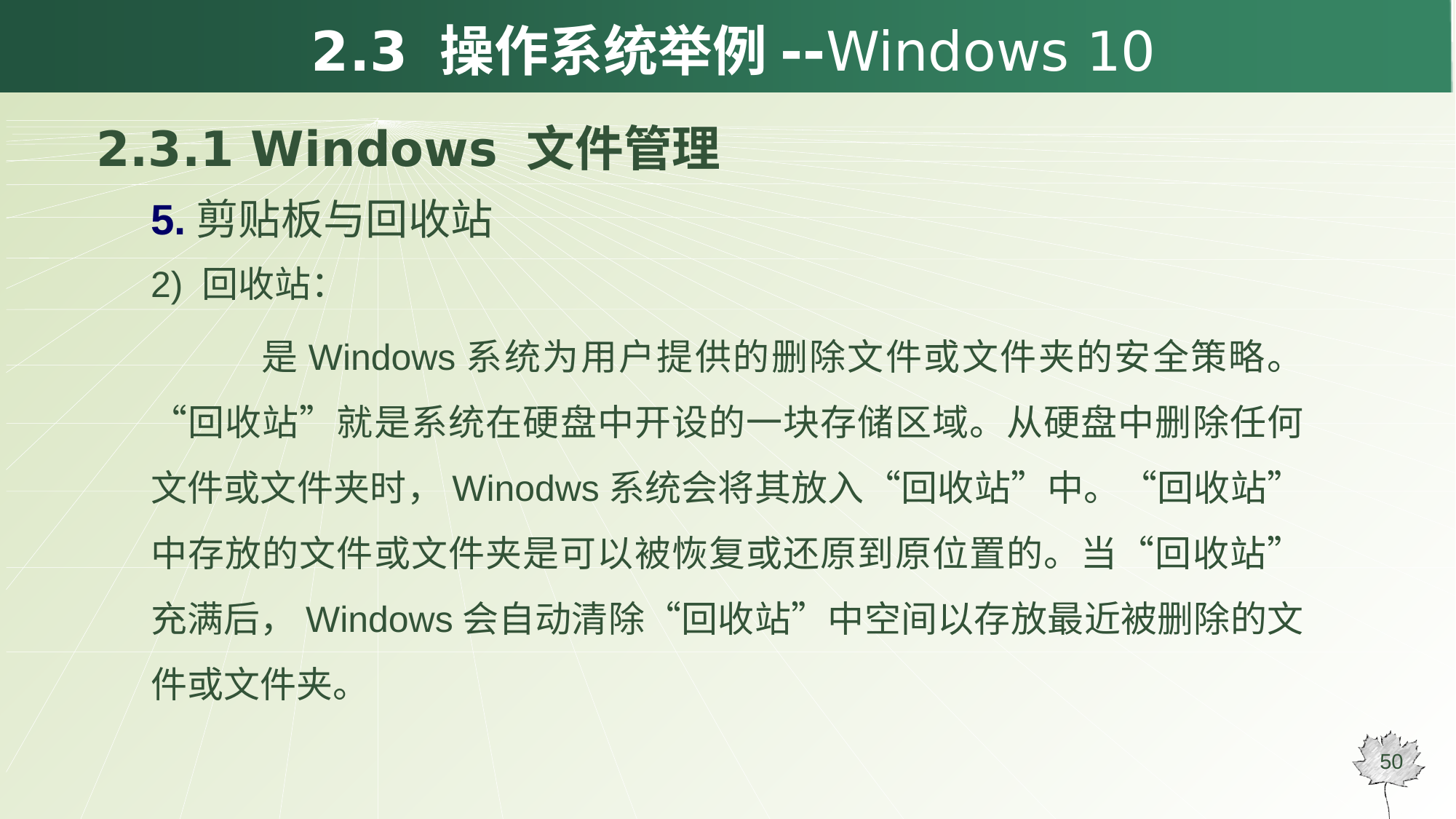

# 2.3 操作系统举例--Windows 10
2.3.1 Windows 文件管理
5.剪贴板与回收站
2) 回收站：
	是Windows系统为用户提供的删除文件或文件夹的安全策略。“回收站”就是系统在硬盘中开设的一块存储区域。从硬盘中删除任何文件或文件夹时，Winodws系统会将其放入“回收站”中。“回收站”中存放的文件或文件夹是可以被恢复或还原到原位置的。当“回收站”充满后，Windows会自动清除“回收站”中空间以存放最近被删除的文件或文件夹。
50